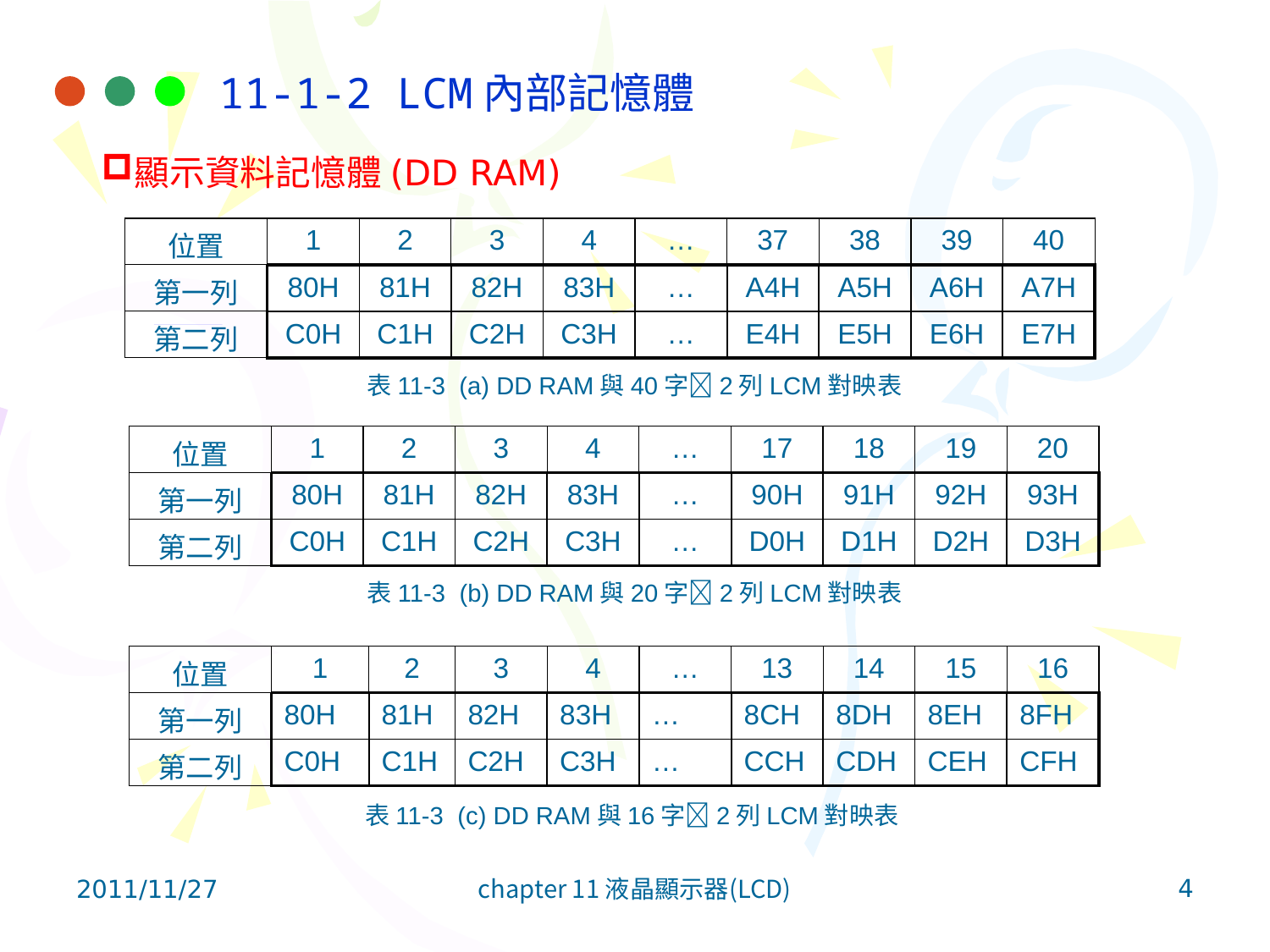

11-1-2 LCM內部記憶體

顯示資料記憶體(DD RAM)
| 位置 | 1 | 2 | 3 | 4 | … | 37 | 38 | 39 | 40 |
| --- | --- | --- | --- | --- | --- | --- | --- | --- | --- |
| 第一列 | 80H | 81H | 82H | 83H | … | A4H | A5H | A6H | A7H |
| 第二列 | C0H | C1H | C2H | C3H | … | E4H | E5H | E6H | E7H |

表11-3  (a) DD RAM與40字×2列LCM對映表

| 位置 | 1 | 2 | 3 | 4 | … | 17 | 18 | 19 | 20 |
| --- | --- | --- | --- | --- | --- | --- | --- | --- | --- |
| 第一列 | 80H | 81H | 82H | 83H | … | 90H | 91H | 92H | 93H |
| 第二列 | C0H | C1H | C2H | C3H | … | D0H | D1H | D2H | D3H |

表11-3  (b) DD RAM與20字×2列LCM對映表

| 位置 | 1 | 2 | 3 | 4 | … | 13 | 14 | 15 | 16 |
| --- | --- | --- | --- | --- | --- | --- | --- | --- | --- |
| 第一列 | 80H | 81H | 82H | 83H | … | 8CH | 8DH | 8EH | 8FH |
| 第二列 | C0H | C1H | C2H | C3H | … | CCH | CDH | CEH | CFH |

表11-3  (c) DD RAM與16字×2列LCM對映表
4
2011/11/27
chapter 11 液晶顯示器(LCD)